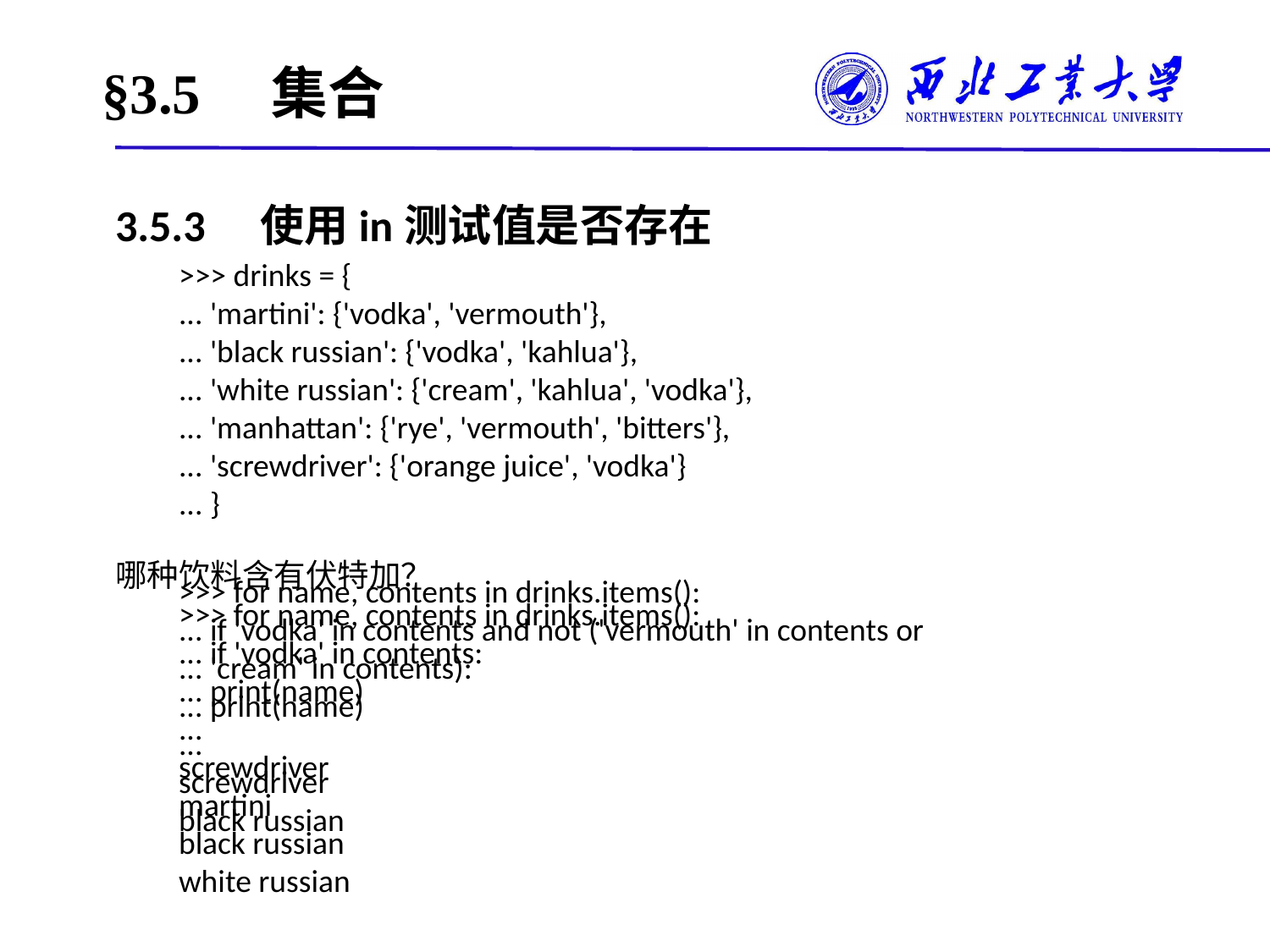

# §3.5　集合
3.5.3　使用in测试值是否存在

>>> drinks = {
... 'martini': {'vodka', 'vermouth'},
... 'black russian': {'vodka', 'kahlua'},
... 'white russian': {'cream', 'kahlua', 'vodka'},
... 'manhattan': {'rye', 'vermouth', 'bitters'},
... 'screwdriver': {'orange juice', 'vodka'}
... }
哪种饮料含有伏特加？
>>> for name, contents in drinks.items():
... if 'vodka' in contents and not ('vermouth' in contents or
... 'cream' in contents):
... print(name)
...
screwdriver
black russian
>>> for name, contents in drinks.items():
... if 'vodka' in contents:
... print(name)
...
screwdriver
martini
black russian
white russian